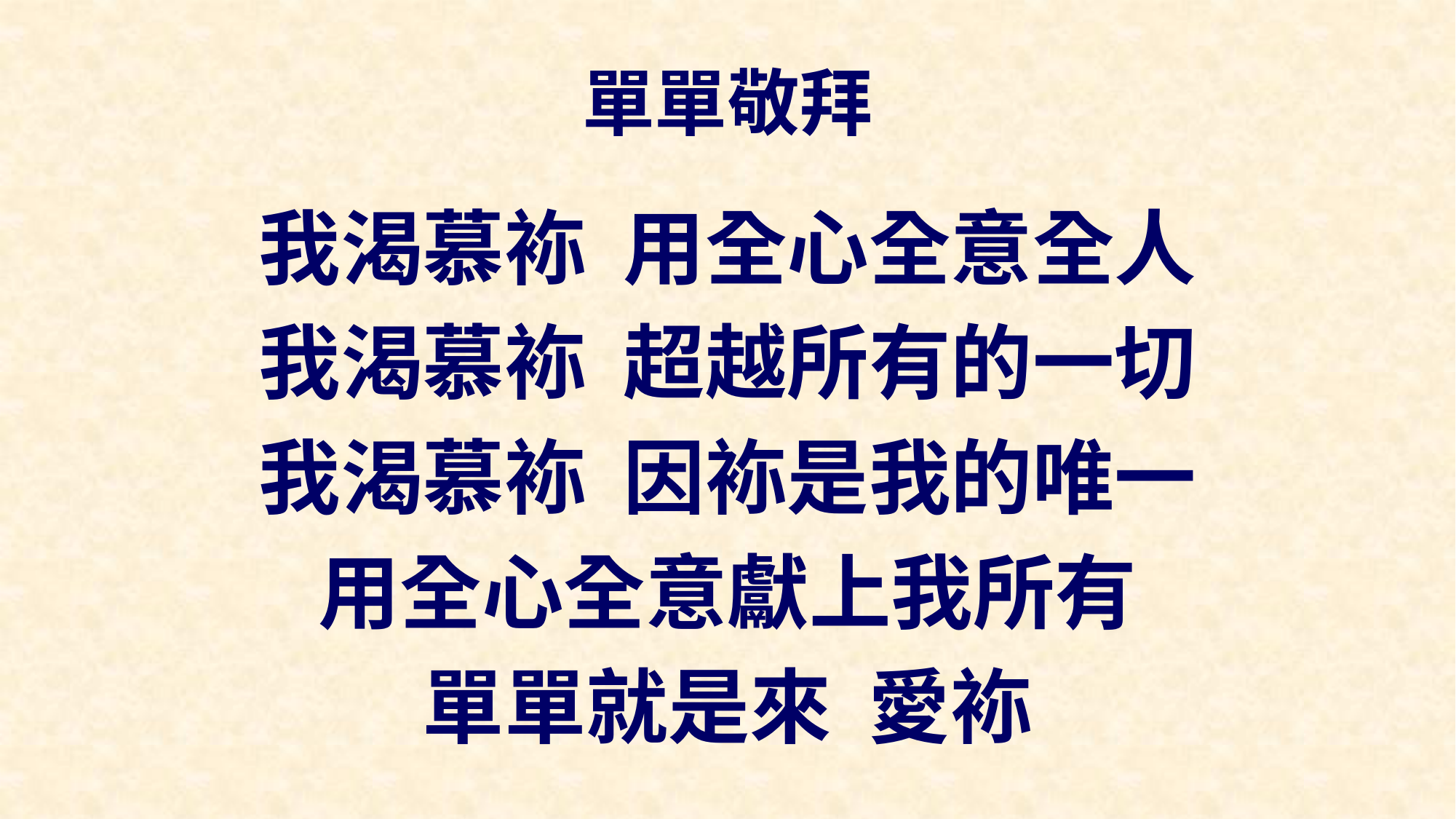

# 單單敬拜
我渴慕袮  用全心全意全人
我渴慕袮  超越所有的一切
我渴慕袮  因袮是我的唯一
用全心全意獻上我所有
單單就是來  愛袮